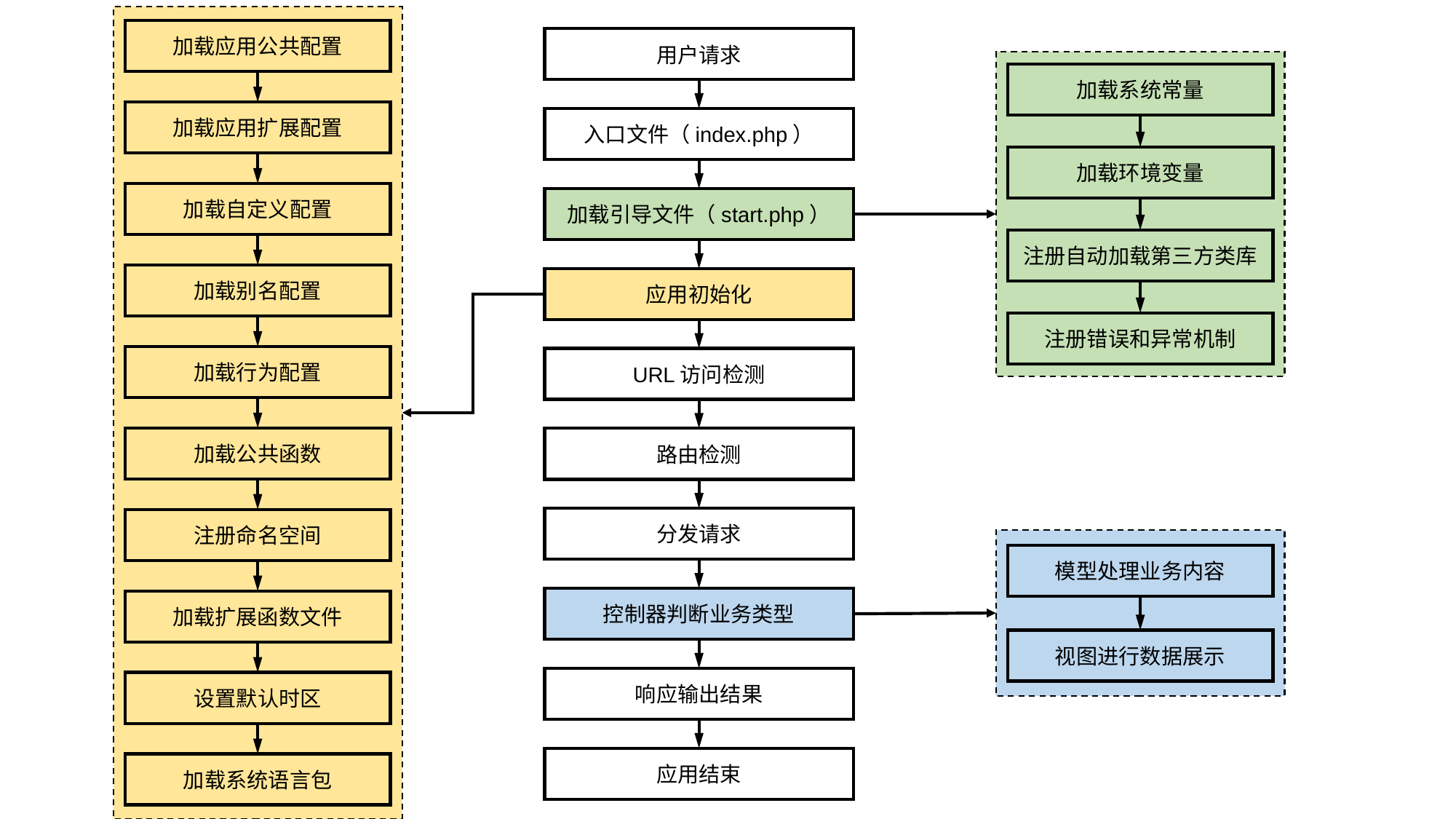

加载应用公共配置
加载应用扩展配置
加载自定义配置
加载别名配置
加载行为配置
加载公共函数
注册命名空间
加载扩展函数文件
设置默认时区
加载系统语言包
用户请求
入口文件（index.php）
加载引导文件（start.php）
应用初始化
URL访问检测
路由检测
分发请求
控制器判断业务类型
响应输出结果
应用结束

加载系统常量
加载环境变量
注册自动加载第三方类库
注册错误和异常机制

模型处理业务内容
视图进行数据展示